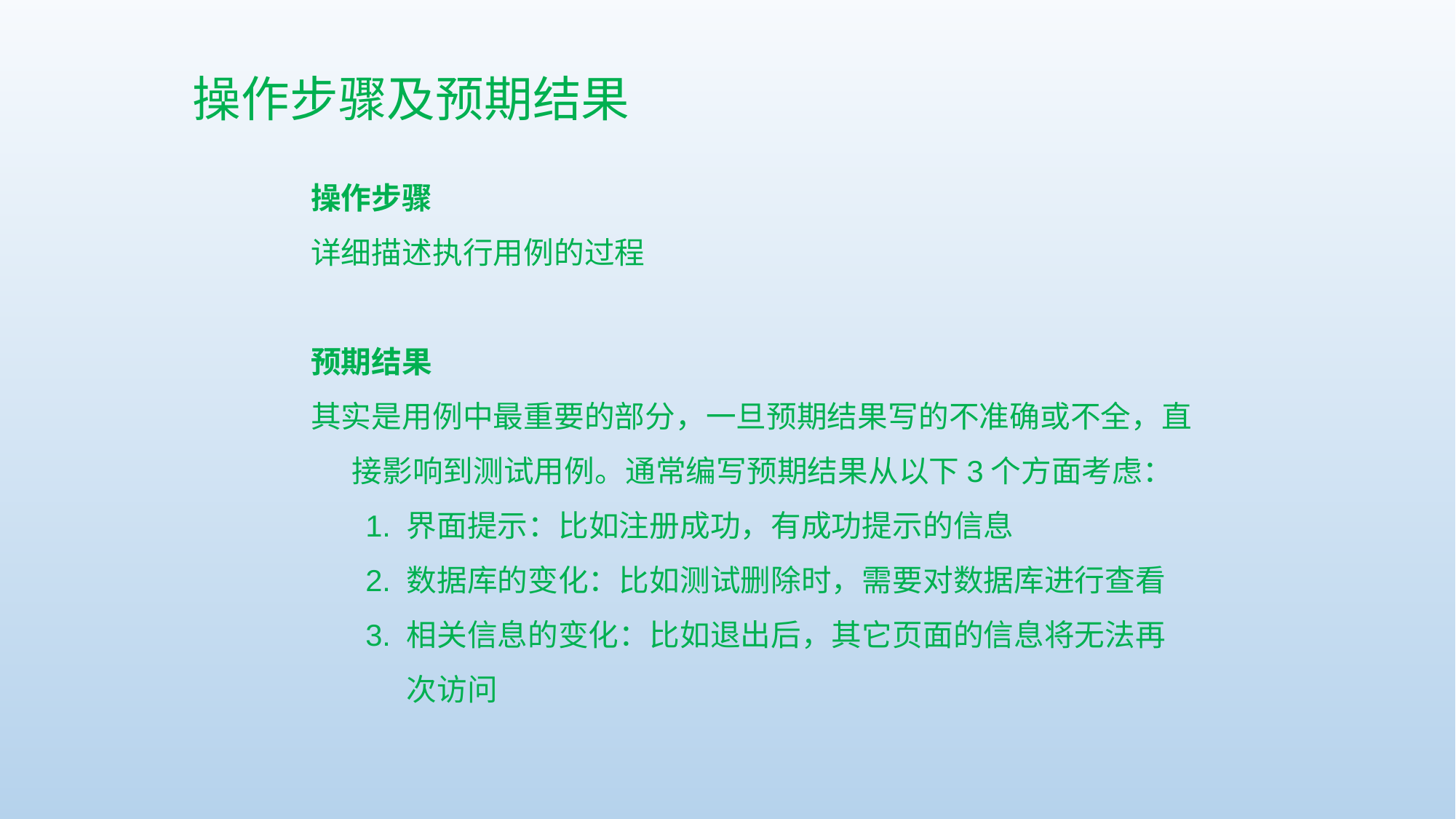

操作步骤及预期结果
操作步骤
详细描述执行用例的过程

预期结果
其实是用例中最重要的部分，一旦预期结果写的不准确或不全，直接影响到测试用例。通常编写预期结果从以下3个方面考虑：
界面提示：比如注册成功，有成功提示的信息
数据库的变化：比如测试删除时，需要对数据库进行查看
相关信息的变化：比如退出后，其它页面的信息将无法再次访问